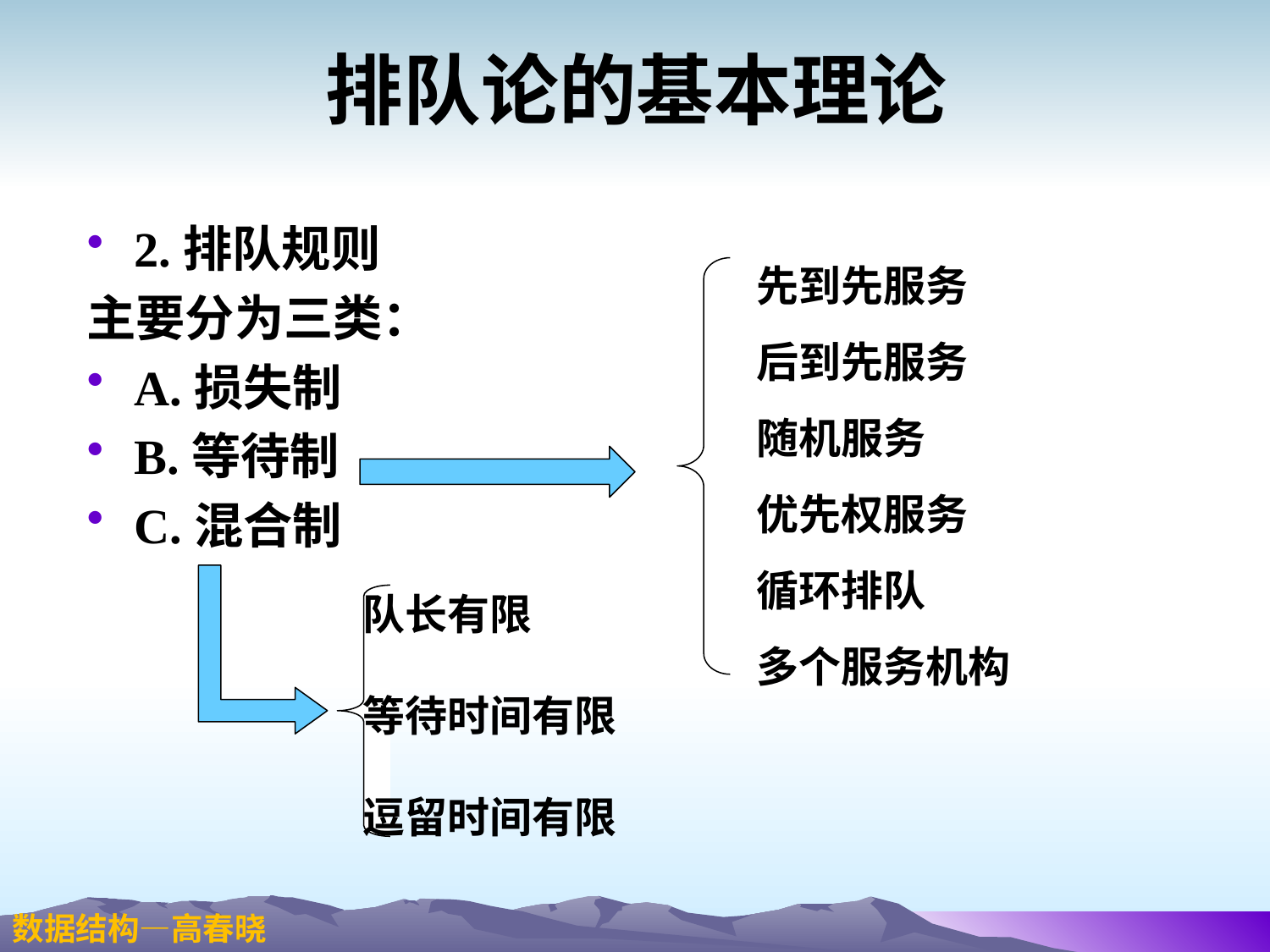

# 排队论的基本理论
2.排队规则
主要分为三类：
A.损失制
B.等待制
C.混合制
先到先服务
后到先服务
随机服务
优先权服务
循环排队
多个服务机构

队长有限

等待时间有限

逗留时间有限